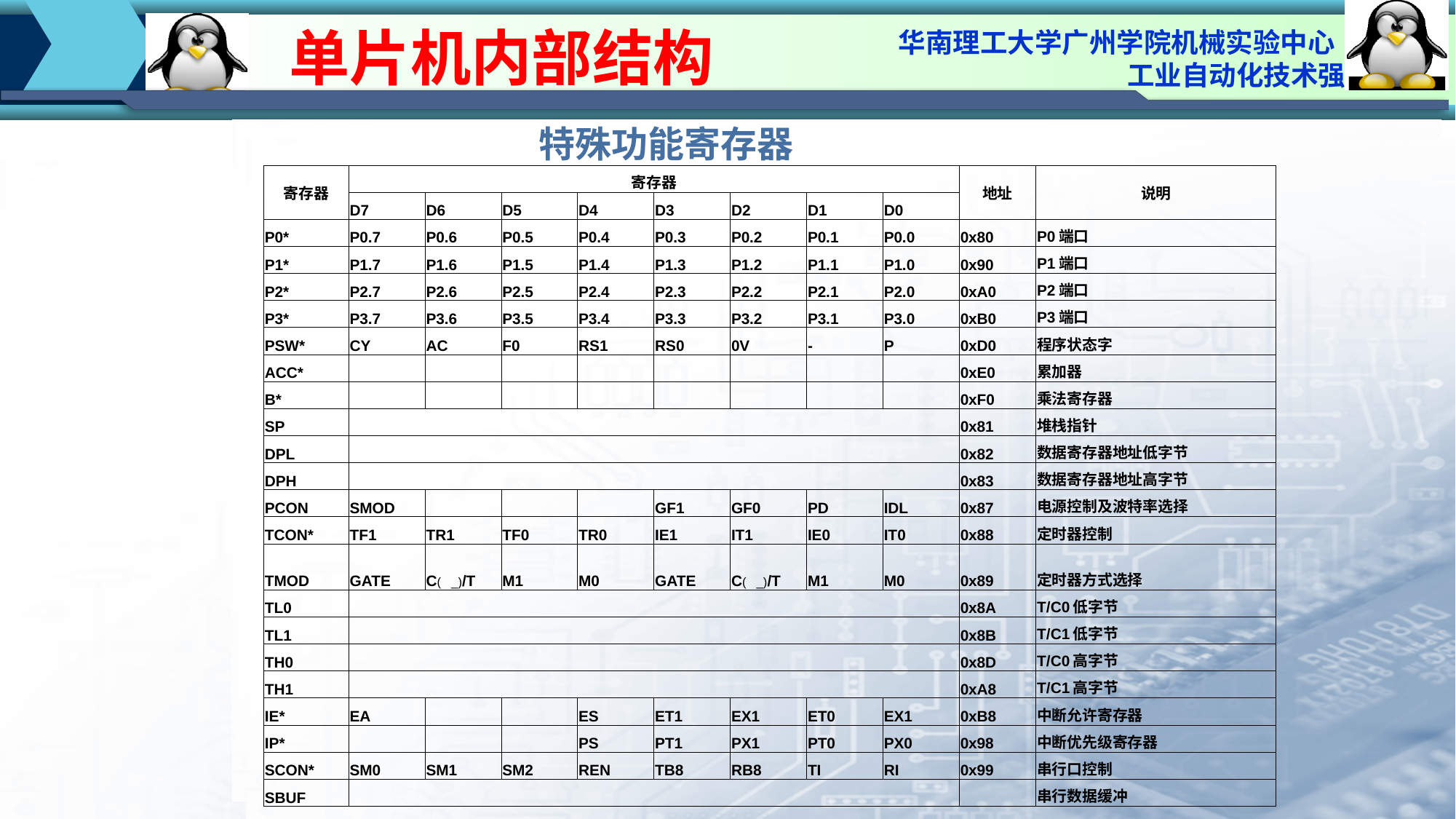

单片机内部结构
特殊功能寄存器
| 寄存器 | 寄存器 |  |  |  |  |  |  |  | 地址 | 说明 |
| --- | --- | --- | --- | --- | --- | --- | --- | --- | --- | --- |
|  | D7 | D6 | D5 | D4 | D3 | D2 | D1 | D0 |  |  |
| P0\* | P0.7 | P0.6 | P0.5 | P0.4 | P0.3 | P0.2 | P0.1 | P0.0 | 0x80 | P0端口 |
| P1\* | P1.7 | P1.6 | P1.5 | P1.4 | P1.3 | P1.2 | P1.1 | P1.0 | 0x90 | P1端口 |
| P2\* | P2.7 | P2.6 | P2.5 | P2.4 | P2.3 | P2.2 | P2.1 | P2.0 | 0xA0 | P2端口 |
| P3\* | P3.7 | P3.6 | P3.5 | P3.4 | P3.3 | P3.2 | P3.1 | P3.0 | 0xB0 | P3端口 |
| PSW\* | CY | AC | F0 | RS1 | RS0 | 0V | - | P | 0xD0 | 程序状态字 |
| ACC\* |  |  |  |  |  |  |  |  | 0xE0 | 累加器 |
| B\* |  |  |  |  |  |  |  |  | 0xF0 | 乘法寄存器 |
| SP |  |  |  |  |  |  |  |  | 0x81 | 堆栈指针 |
| DPL |  |  |  |  |  |  |  |  | 0x82 | 数据寄存器地址低字节 |
| DPH |  |  |  |  |  |  |  |  | 0x83 | 数据寄存器地址高字节 |
| PCON | SMOD |  |  |  | GF1 | GF0 | PD | IDL | 0x87 | 电源控制及波特率选择 |
| TCON\* | TF1 | TR1 | TF0 | TR0 | IE1 | IT1 | IE0 | IT0 | 0x88 | 定时器控制 |
| TMOD | GATE | C( \_)/T | M1 | M0 | GATE | C( \_)/T | M1 | M0 | 0x89 | 定时器方式选择 |
| TL0 |  |  |  |  |  |  |  |  | 0x8A | T/C0低字节 |
| TL1 |  |  |  |  |  |  |  |  | 0x8B | T/C1低字节 |
| TH0 |  |  |  |  |  |  |  |  | 0x8D | T/C0高字节 |
| TH1 |  |  |  |  |  |  |  |  | 0xA8 | T/C1高字节 |
| IE\* | EA |  |  | ES | ET1 | EX1 | ET0 | EX1 | 0xB8 | 中断允许寄存器 |
| IP\* |  |  |  | PS | PT1 | PX1 | PT0 | PX0 | 0x98 | 中断优先级寄存器 |
| SCON\* | SM0 | SM1 | SM2 | REN | TB8 | RB8 | TI | RI | 0x99 | 串行口控制 |
| SBUF |  |  |  |  |  |  |  |  |  | 串行数据缓冲 |